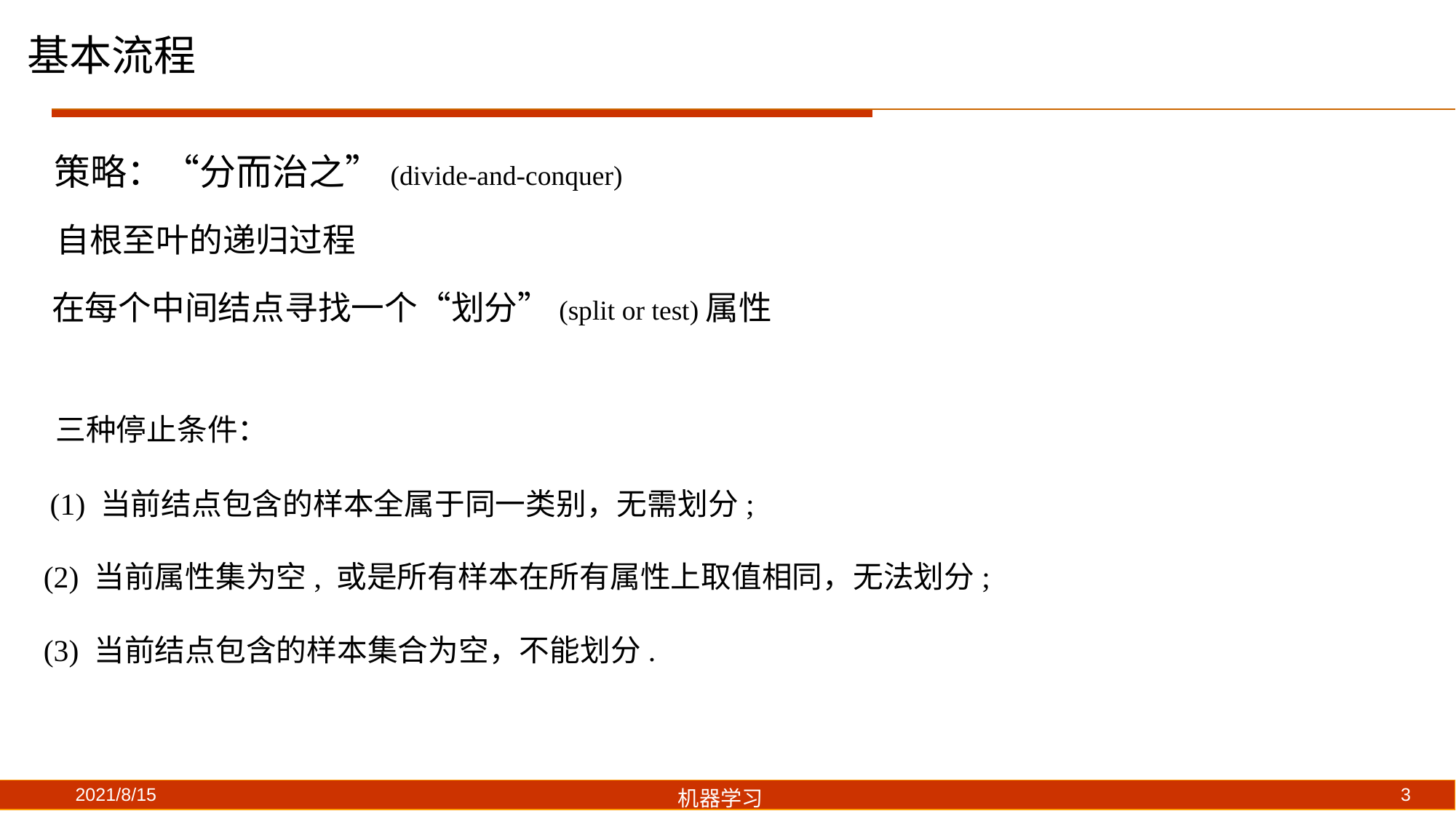

基本流程
策略：“分而治之”(divide-and-conquer)
自根至叶的递归过程
在每个中间结点寻找一个“划分”(split or test)属性
三种停止条件：
(1) 当前结点包含的样本全属于同一类别，无需划分;
(2) 当前属性集为空, 或是所有样本在所有属性上取值相同，无法划分;

(3) 当前结点包含的样本集合为空，不能划分.
3
2021/8/15